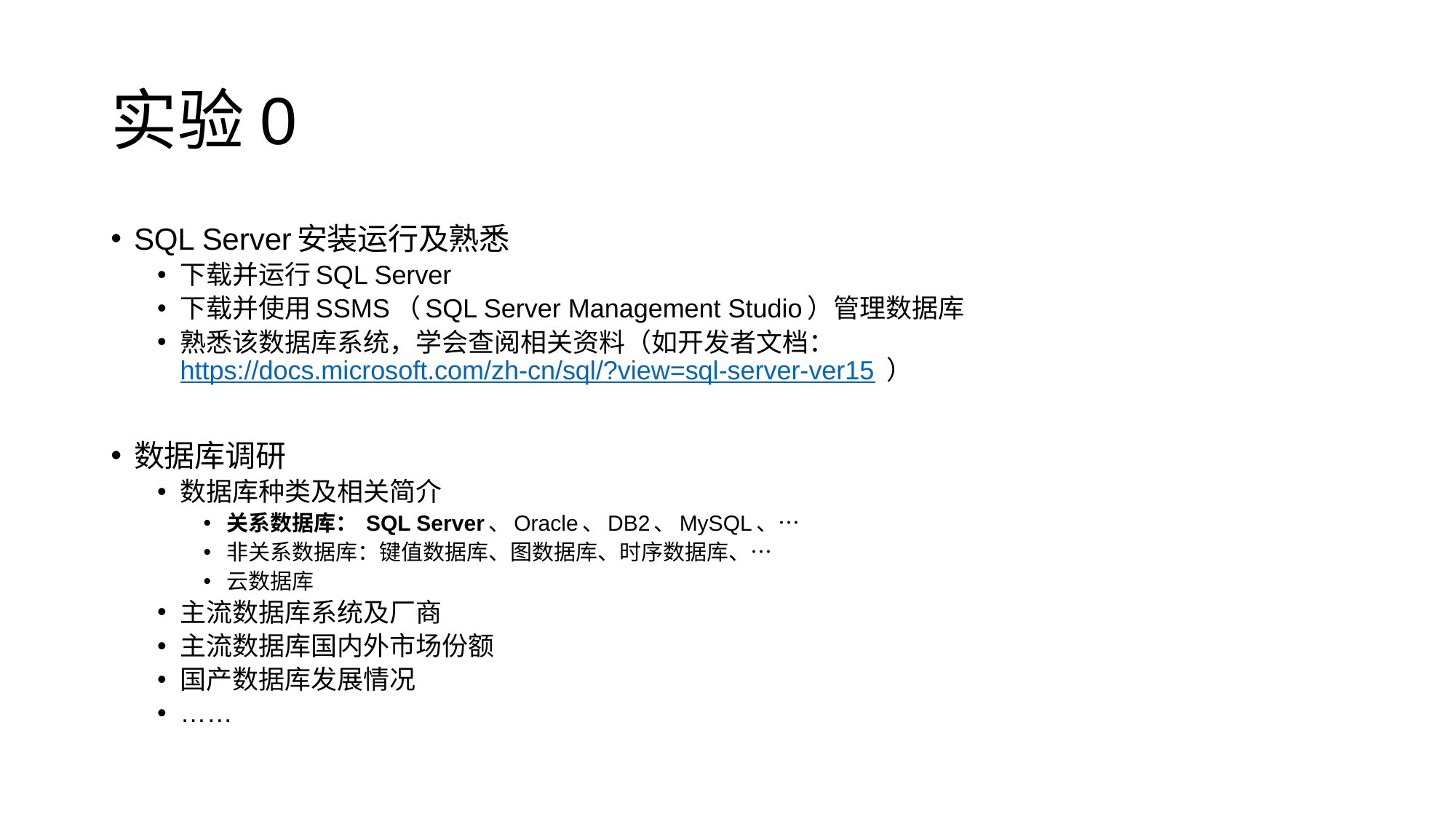

# 实验0
SQL Server安装运行及熟悉
下载并运行SQL Server
下载并使用SSMS（SQL Server Management Studio）管理数据库
熟悉该数据库系统，学会查阅相关资料（如开发者文档：https://docs.microsoft.com/zh-cn/sql/?view=sql-server-ver15 ）

数据库调研
数据库种类及相关简介
关系数据库： SQL Server、Oracle、DB2、MySQL、…
非关系数据库：键值数据库、图数据库、时序数据库、…
云数据库
主流数据库系统及厂商
主流数据库国内外市场份额
国产数据库发展情况
……